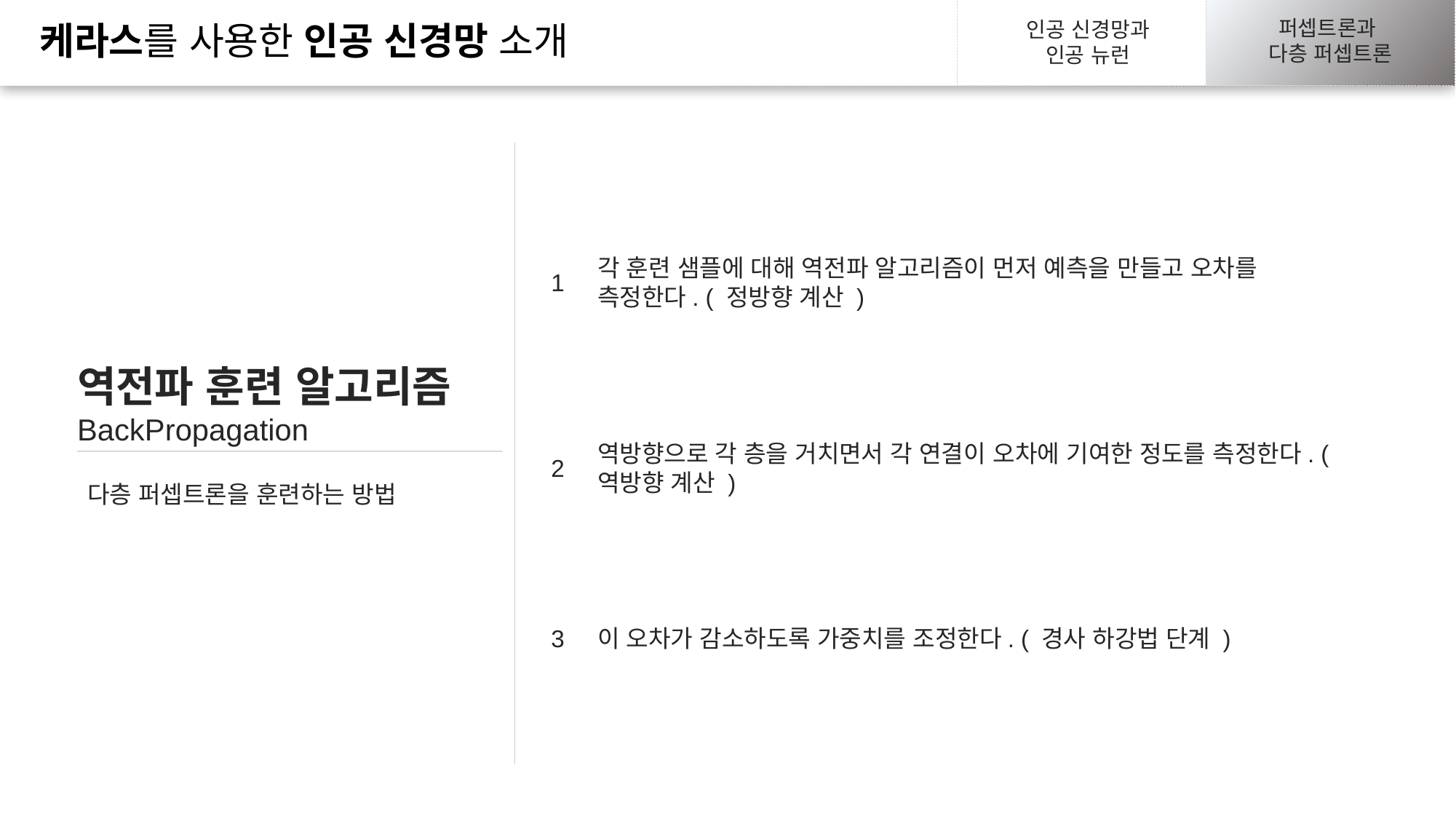

신경망 하이퍼파라미터
구현하기

신경망 하이퍼파라미터
구현하기

퍼셉트론과
다층 퍼셉트론
생물학적 뉴런에서
인공 뉴런까지
생물학적 뉴런에서
인공 뉴런까지
인공 신경망과
인공 뉴런
케라스를 사용한 인공 신경망 소개
케라스를 사용한 인공 신경망 소개
케라스를 사용한 인공 신경망 소개
퍼셉트론과
다층 퍼셉트론
퍼셉트론과
다층 퍼셉트론
각 훈련 샘플에 대해 역전파 알고리즘이 먼저 예측을 만들고 오차를 측정한다. ( 정방향 계산 )
1
역전파 훈련 알고리즘BackPropagation
역방향으로 각 층을 거치면서 각 연결이 오차에 기여한 정도를 측정한다. ( 역방향 계산 )
2
다층 퍼셉트론을 훈련하는 방법
3
이 오차가 감소하도록 가중치를 조정한다. ( 경사 하강법 단계 )